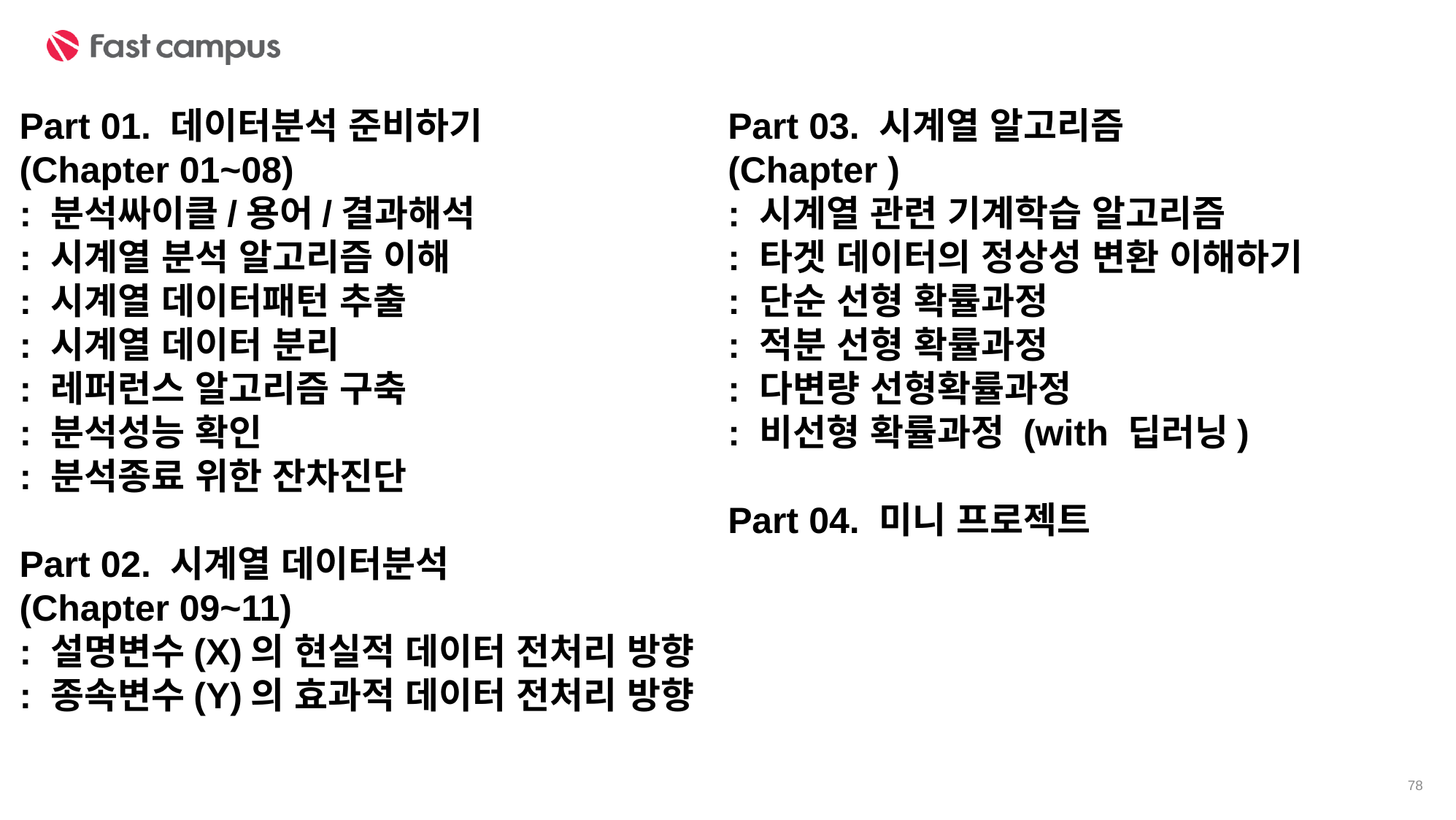

Part 01. 데이터분석 준비하기
(Chapter 01~08)
: 분석싸이클/용어/결과해석
: 시계열 분석 알고리즘 이해
: 시계열 데이터패턴 추출
: 시계열 데이터 분리
: 레퍼런스 알고리즘 구축
: 분석성능 확인
: 분석종료 위한 잔차진단

Part 02. 시계열 데이터분석
(Chapter 09~11)
: 설명변수(X)의 현실적 데이터 전처리 방향
: 종속변수(Y)의 효과적 데이터 전처리 방향

Part 03. 시계열 알고리즘
(Chapter )
: 시계열 관련 기계학습 알고리즘
: 타겟 데이터의 정상성 변환 이해하기
: 단순 선형 확률과정
: 적분 선형 확률과정
: 다변량 선형확률과정
: 비선형 확률과정 (with 딥러닝)

Part 04. 미니 프로젝트
78